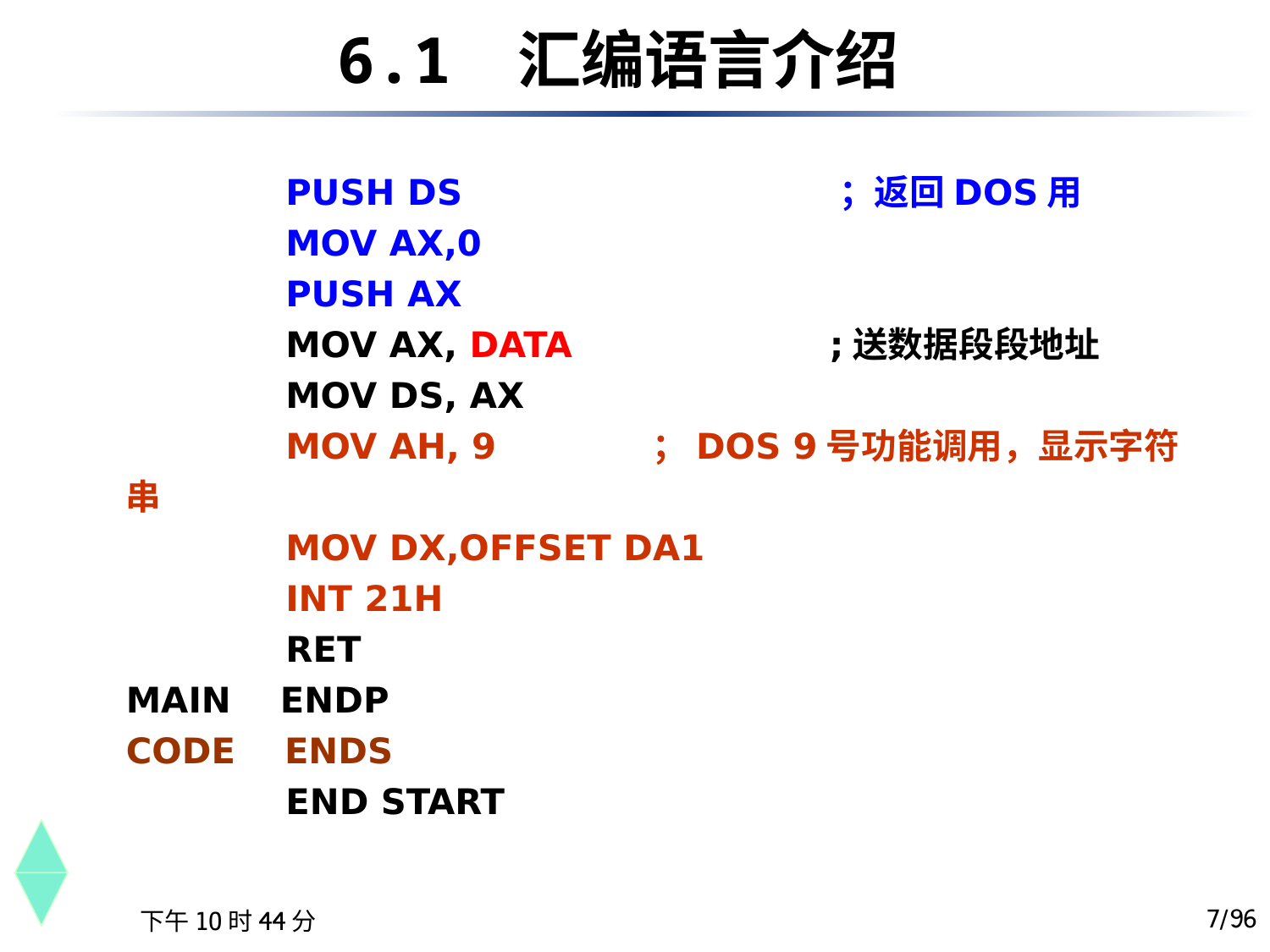

6.1	 汇编语言介绍
             PUSH DS                              ；返回DOS用
             MOV AX,0
             PUSH AX
             MOV AX, DATA                     ;送数据段段地址
             MOV DS, AX
             MOV AH, 9            ；DOS 9号功能调用，显示字符串
             MOV DX,OFFSET DA1
             INT 21H
             RET
MAIN    ENDP
CODE    ENDS
             END START
7/96
下午10时44分